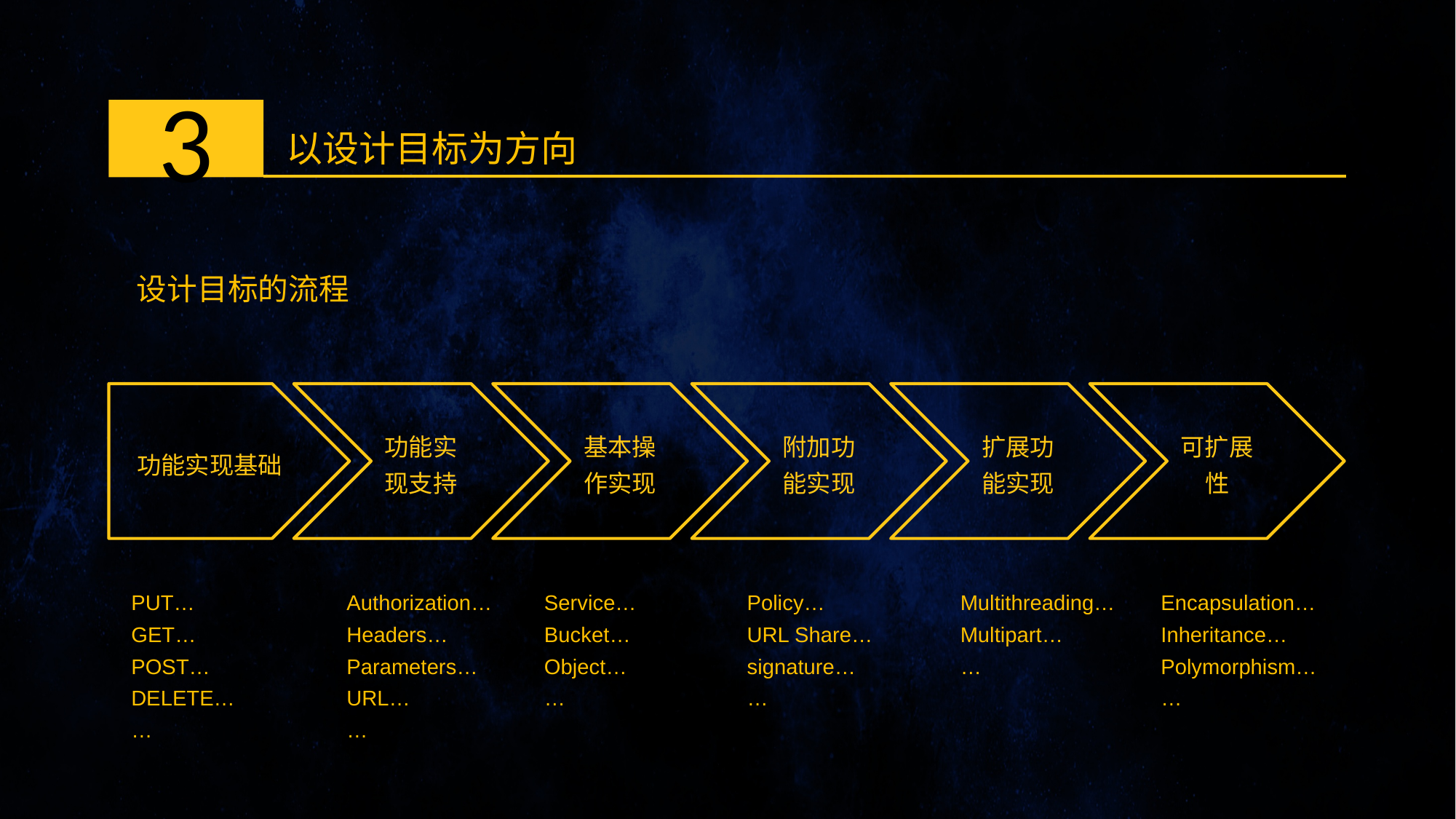

3
以设计目标为方向
设计目标的流程
功能实现基础
功能实现支持
基本操作实现
附加功能实现
扩展功能实现
可扩展性
PUT…
GET…
POST…
DELETE…
…
Authorization…
Headers…
Parameters…
URL…
…
Service…
Bucket…
Object…
…
Policy…
URL Share…
signature…
…
Multithreading…
Multipart…
…
Encapsulation…
Inheritance…
Polymorphism…
…